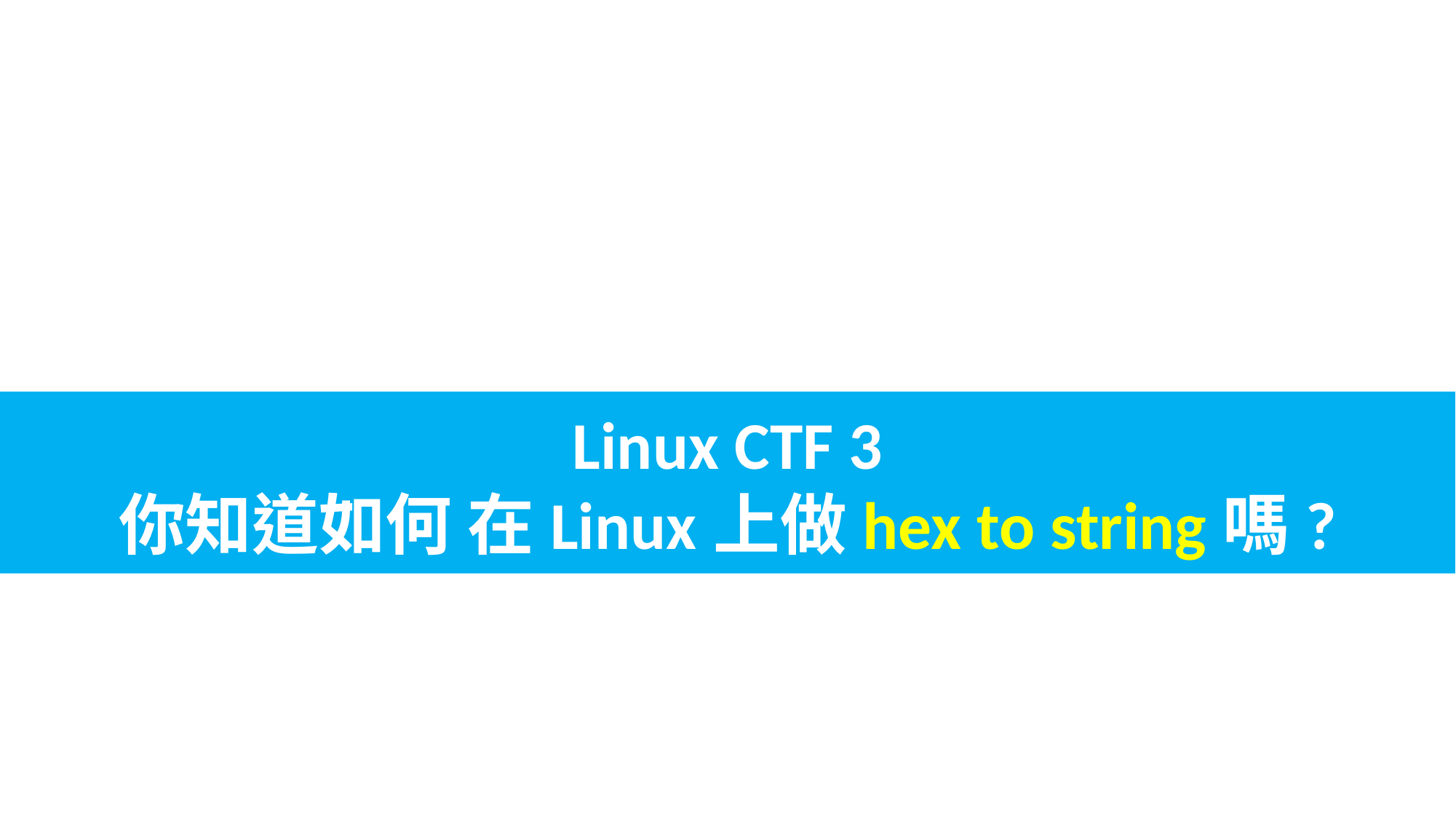

Linux CTF 3
你知道如何 在Linux上做hex to string嗎?